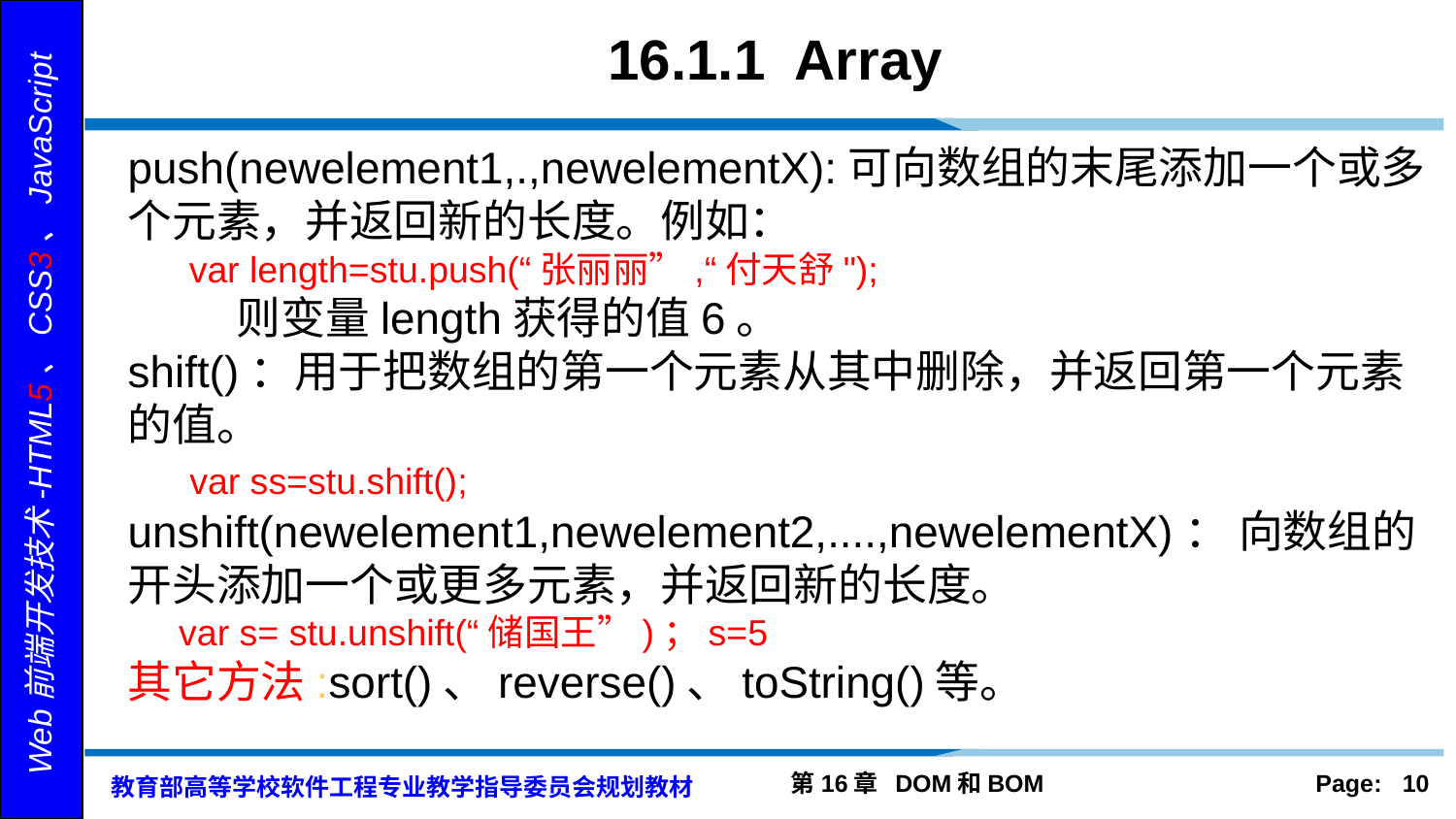

# 16.1.1  Array
push(newelement1,.,newelementX):可向数组的末尾添加一个或多个元素，并返回新的长度。例如：
      var length=stu.push(“张丽丽”,“付天舒");
       则变量length获得的值6。
shift()：用于把数组的第一个元素从其中删除，并返回第一个元素的值。
     var ss=stu.shift();
unshift(newelement1,newelement2,....,newelementX)： 向数组的开头添加一个或更多元素，并返回新的长度。
     var s= stu.unshift(“储国王”)；s=5
其它方法:sort()、reverse()、toString()等。